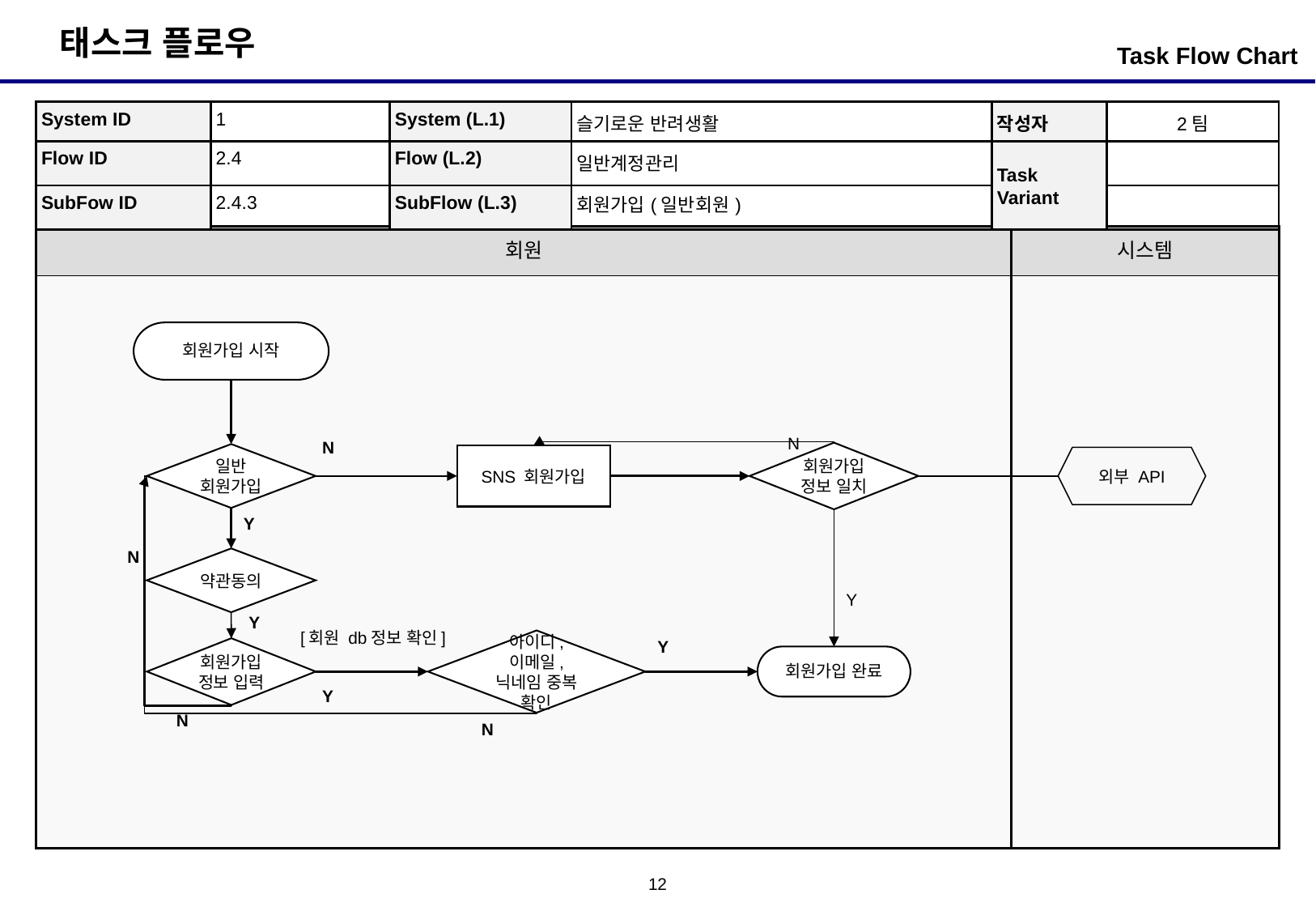

Task Flow Chart
| System ID | 1 | System (L.1) | 슬기로운 반려생활 | 작성자 | 2팀 |
| --- | --- | --- | --- | --- | --- |
| Flow ID | 2.4 | Flow (L.2) | 일반계정관리 | Task Variant |  |
| SubFow ID | 2.4.3 | SubFlow (L.3) | 회원가입(일반회원) |  |  |
| 회원 | 시스템 |
| --- | --- |
|  |  |
회원가입 시작
N
N
회원가입
정보 일치
일반 회원가입
SNS 회원가입
외부 API
Y
N
약관동의
Y
Y
[회원 db정보 확인]
Y
아이디, 이메일, 닉네임 중복 확인
회원가입
정보 입력
회원가입 완료
Y
N
N